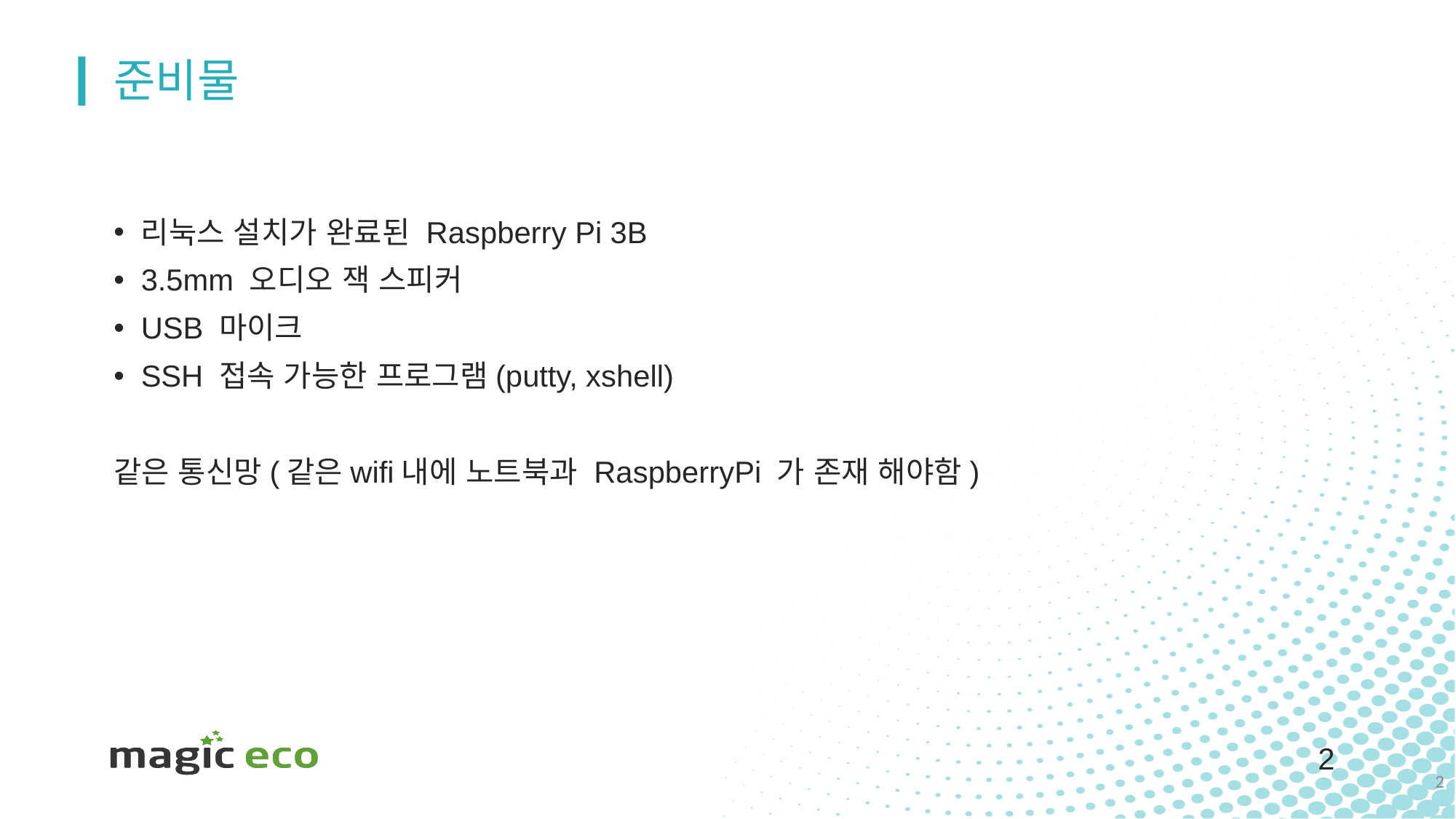

# 준비물

리눅스 설치가 완료된 Raspberry Pi 3B
3.5mm 오디오 잭 스피커
USB 마이크
SSH 접속 가능한 프로그램(putty, xshell)

같은 통신망(같은wifi내에 노트북과 RaspberryPi 가 존재 해야함)
2